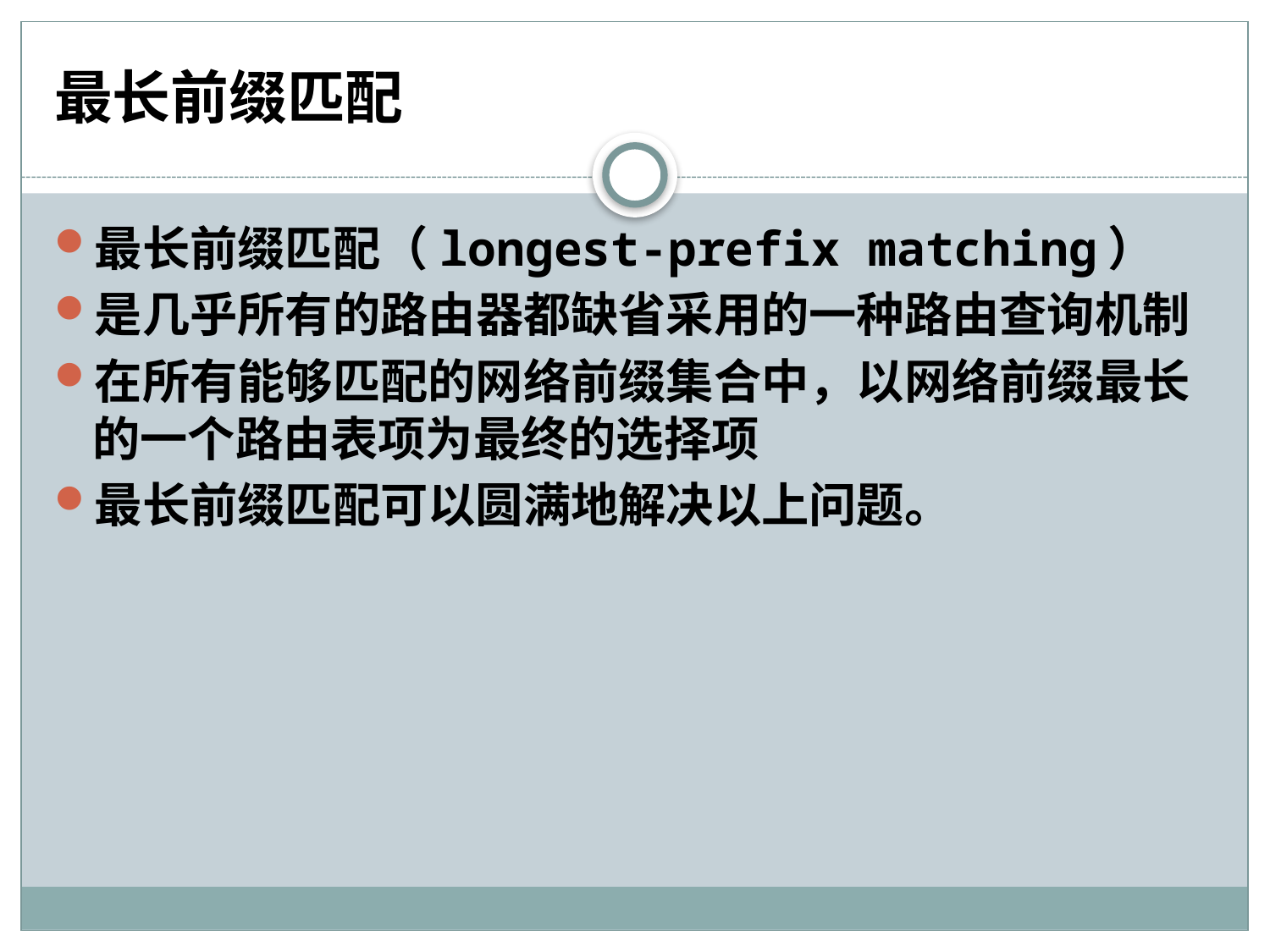

# 最长前缀匹配
最长前缀匹配（longest-prefix matching）
是几乎所有的路由器都缺省采用的一种路由查询机制
在所有能够匹配的网络前缀集合中，以网络前缀最长的一个路由表项为最终的选择项
最长前缀匹配可以圆满地解决以上问题。